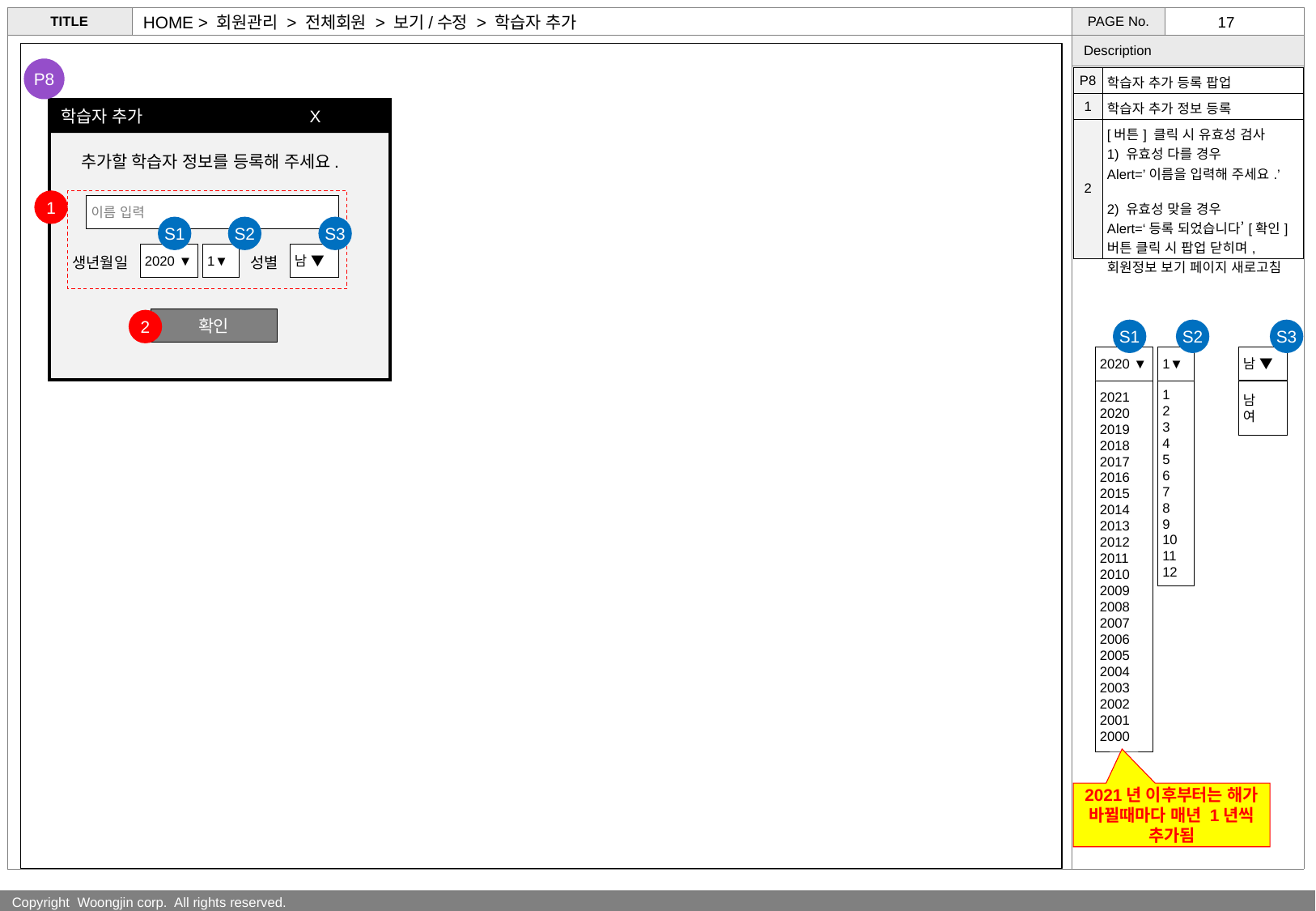

# HOME > 회원관리 > 전체회원 > 보기/수정 > 학습자 추가
P8
| P8 | 학습자 추가 등록 팝업 |
| --- | --- |
| 1 | 학습자 추가 정보 등록 |
| 2 | [버튼] 클릭 시 유효성 검사 1) 유효성 다를 경우 Alert=’이름을 입력해 주세요.’ 2) 유효성 맞을 경우 Alert=‘등록 되었습니다’[확인] 버튼 클릭 시 팝업 닫히며, 회원정보 보기 페이지 새로고침 |
학습자 추가                                   X
|  |
| --- |
 추가할 학습자 정보를 등록해 주세요.
1

이름 입력
S1
S2
S3
2020 ▼
1▼
남 ▼
생년월일
성별
확인
2
S1
S2
S3
남 ▼
2020 ▼
1▼
1
2
3
4
5
6
7
8
9
10
11
12
남
여
2021
2020
2019
2018
2017
2016
2015
2014
2013
2012
2011
2010
2009
2008
2007
2006
2005
2004
2003
2002
2001
2000
2021년 이후부터는 해가 바뀔때마다 매년 1년씩 추가됨